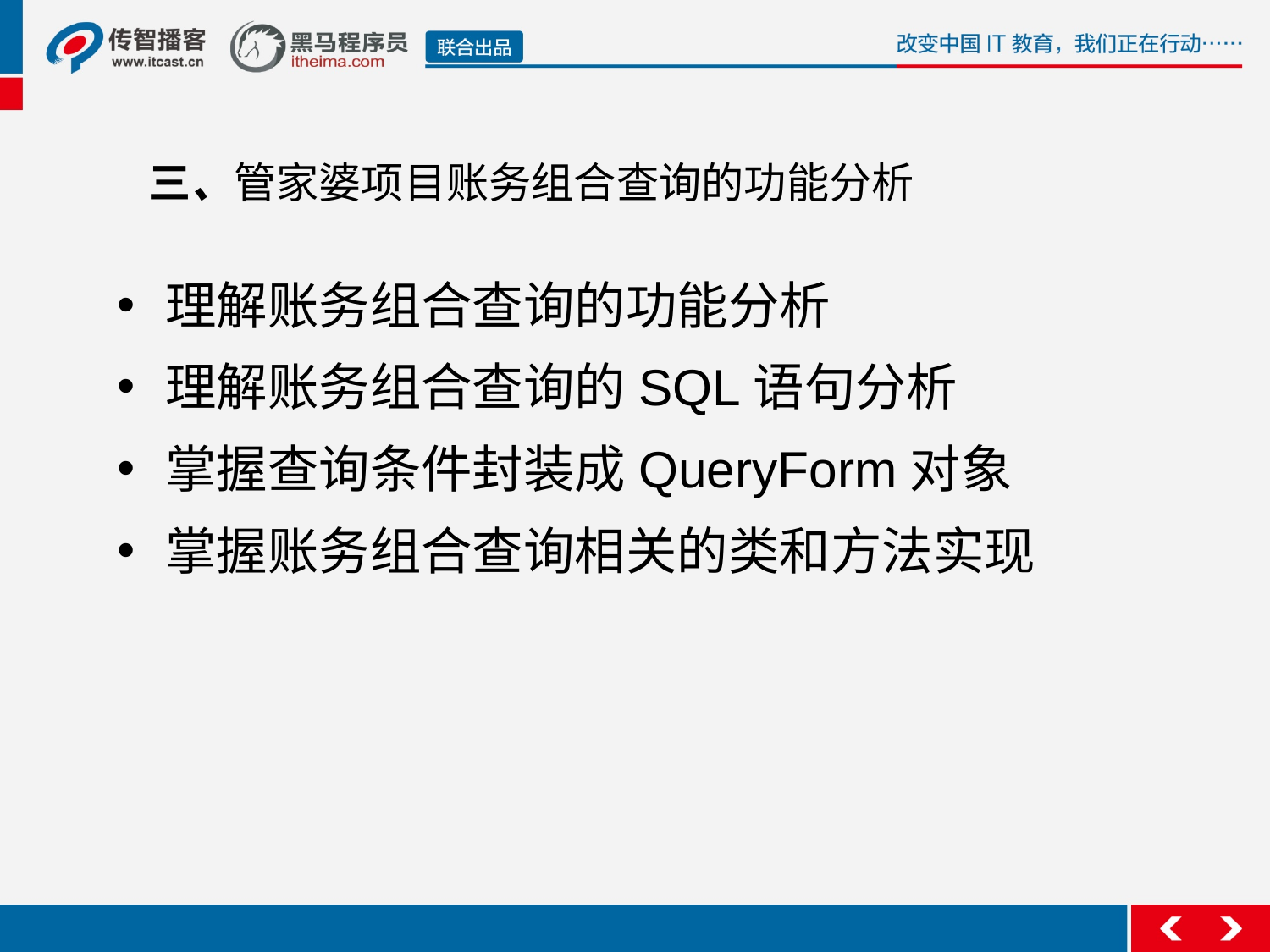

三、管家婆项目账务组合查询的功能分析
理解账务组合查询的功能分析
理解账务组合查询的SQL语句分析
掌握查询条件封装成QueryForm对象
掌握账务组合查询相关的类和方法实现